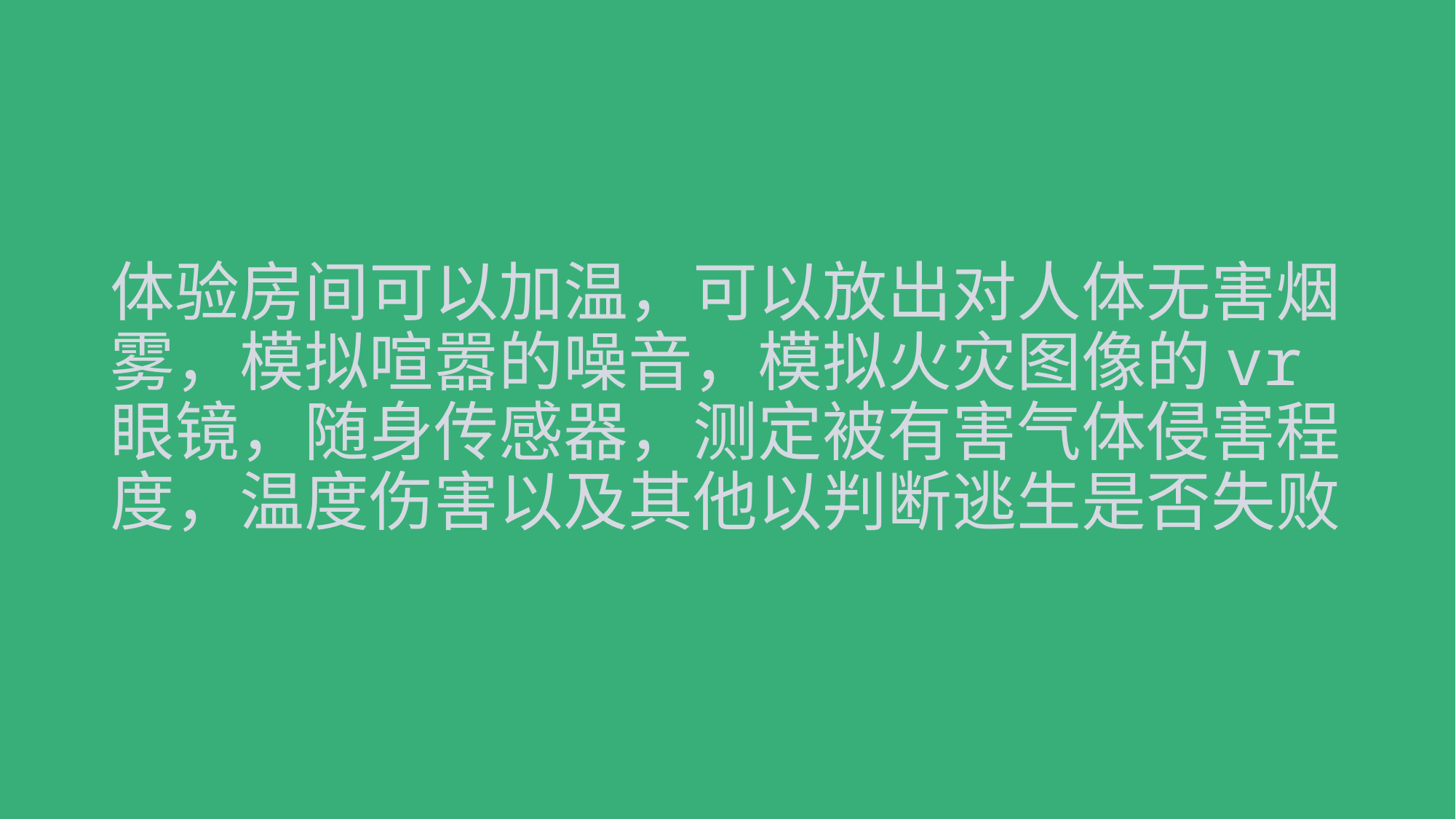

# 体验房间可以加温，可以放出对人体无害烟雾，模拟喧嚣的噪音，模拟火灾图像的vr眼镜，随身传感器，测定被有害气体侵害程度，温度伤害以及其他以判断逃生是否失败